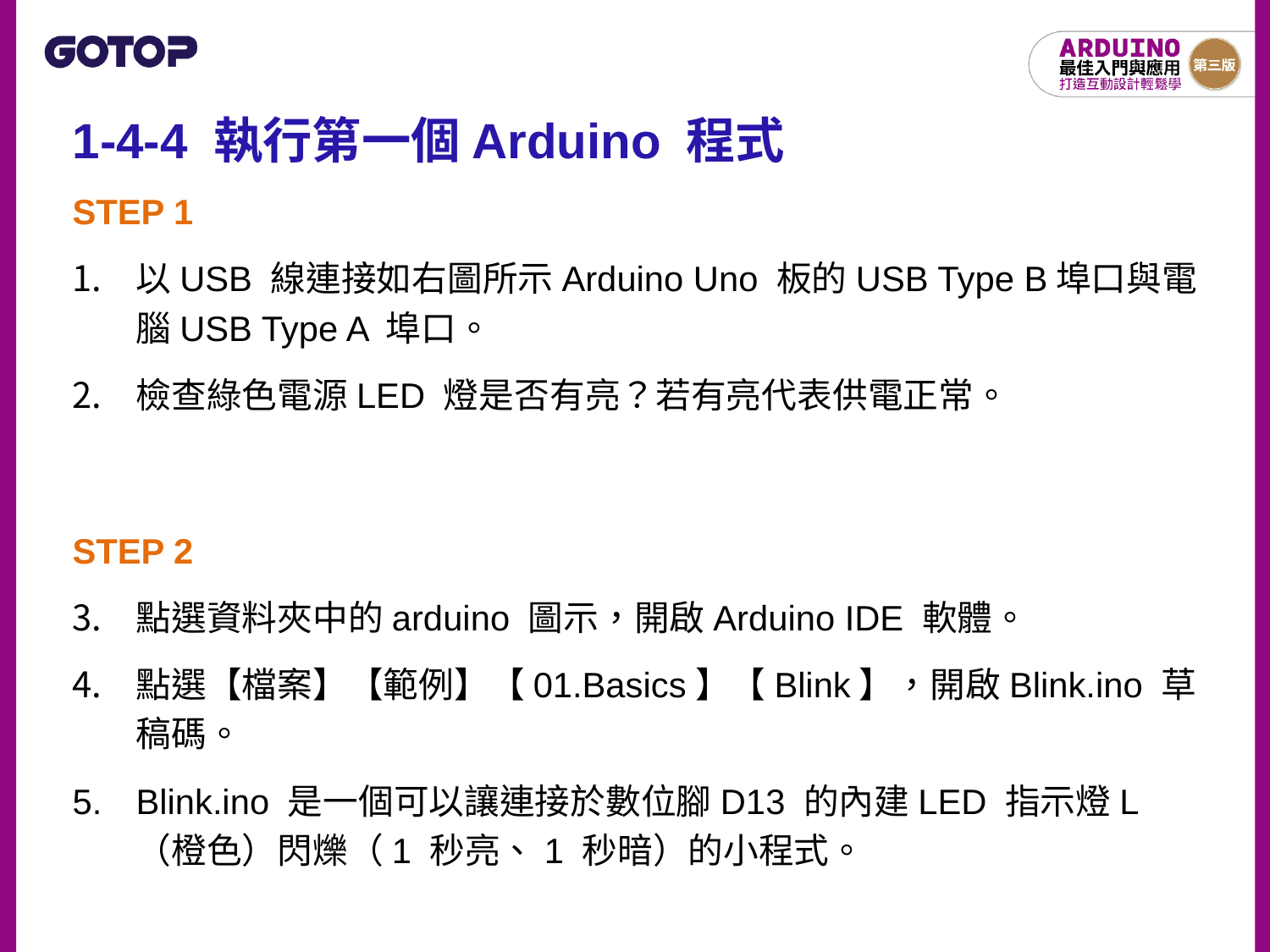

1-4-4 執行第一個Arduino 程式
STEP 1
以USB 線連接如右圖所示Arduino Uno 板的USB Type B埠口與電腦USB Type A 埠口。
檢查綠色電源LED 燈是否有亮？若有亮代表供電正常。

STEP 2
點選資料夾中的arduino 圖示，開啟Arduino IDE 軟體。
點選【檔案】【範例】【01.Basics】【Blink】，開啟Blink.ino 草稿碼。
Blink.ino 是一個可以讓連接於數位腳D13 的內建LED 指示燈L（橙色）閃爍（1 秒亮、1 秒暗）的小程式。